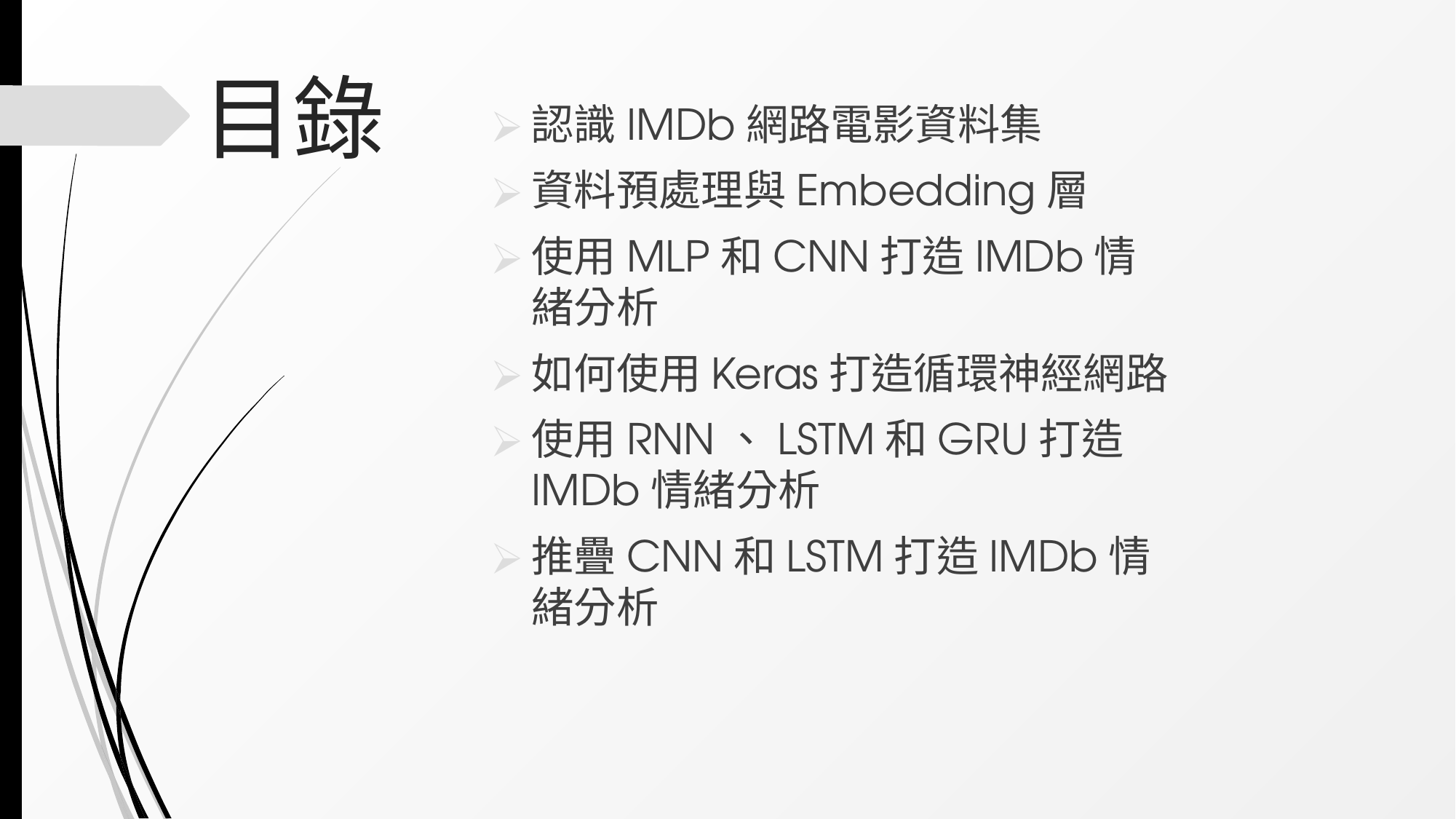

# 目錄
認識IMDb網路電影資料集
資料預處理與Embedding層
使用MLP和CNN打造IMDb情緒分析
如何使用Keras打造循環神經網路
使用RNN、LSTM和GRU打造IMDb情緒分析
推疊CNN和LSTM打造IMDb情緒分析